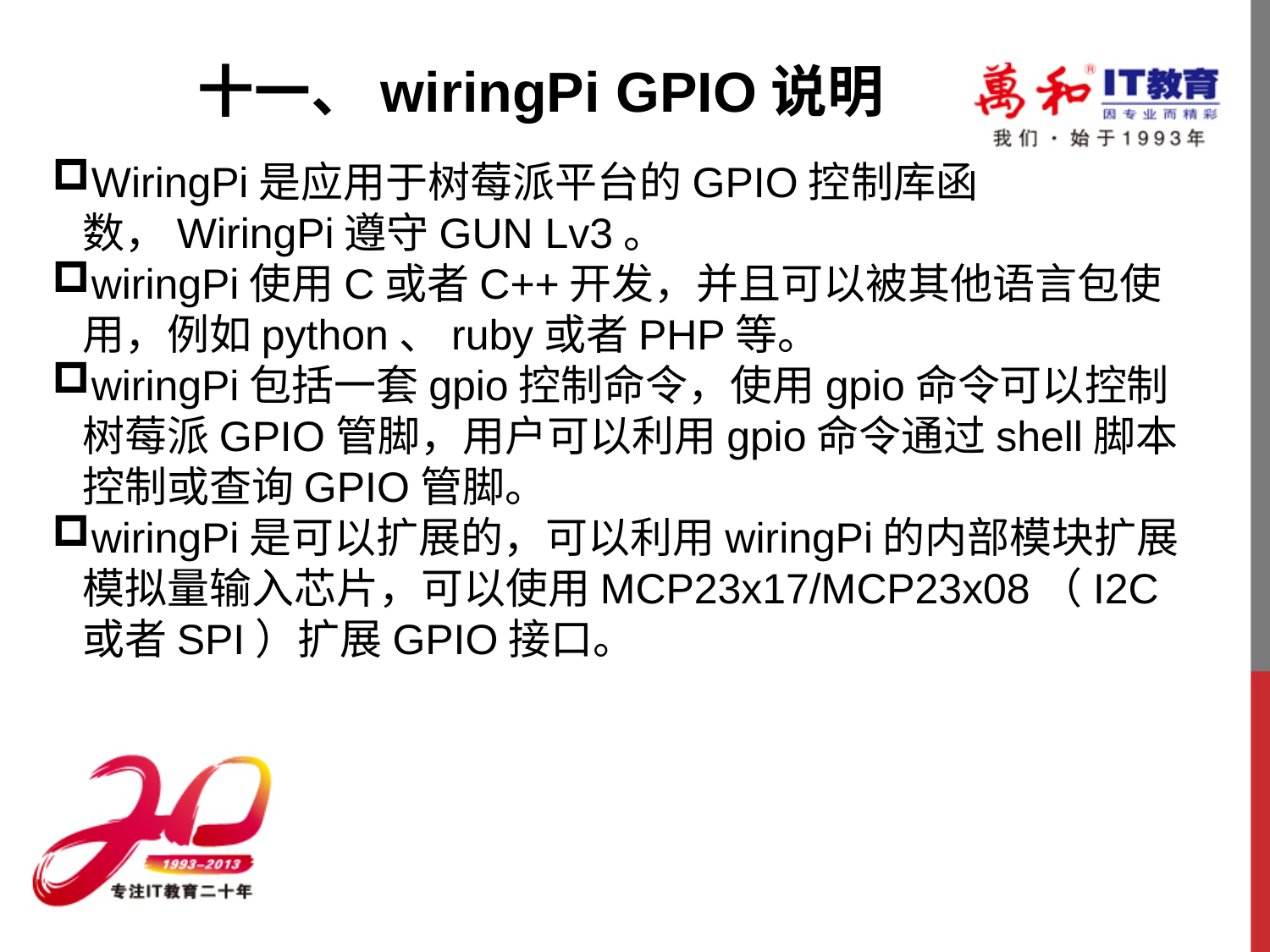

十一、wiringPi GPIO说明
WiringPi是应用于树莓派平台的GPIO控制库函数，WiringPi遵守GUN Lv3。
wiringPi使用C或者C++开发，并且可以被其他语言包使用，例如python、ruby或者PHP等。
wiringPi包括一套gpio控制命令，使用gpio命令可以控制树莓派GPIO管脚，用户可以利用gpio命令通过shell脚本控制或查询GPIO管脚。
wiringPi是可以扩展的，可以利用wiringPi的内部模块扩展模拟量输入芯片，可以使用MCP23x17/MCP23x08（I2C 或者SPI）扩展GPIO接口。